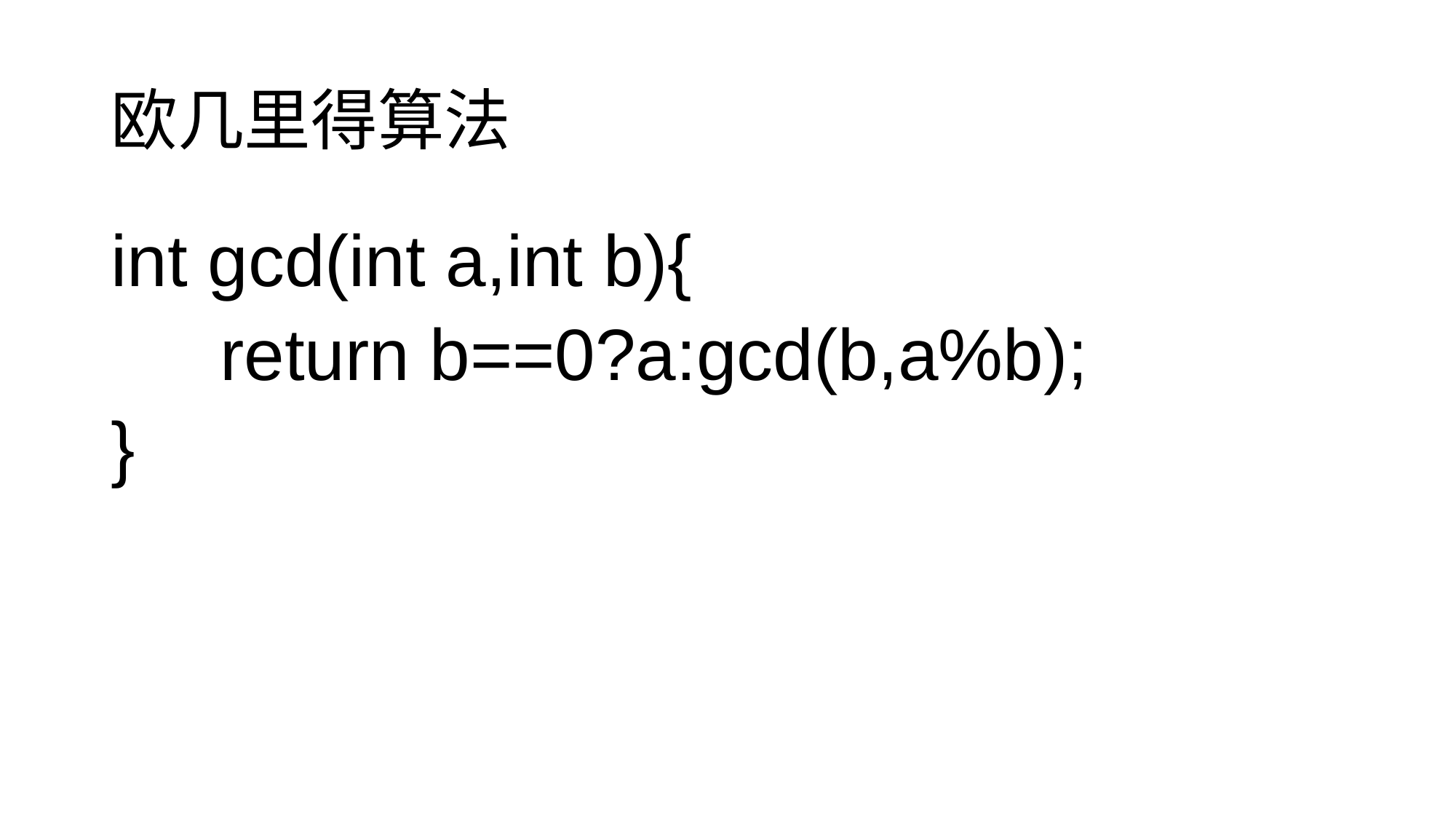

# 欧几里得算法
int gcd(int a,int b){
	return b==0?a:gcd(b,a%b);
}